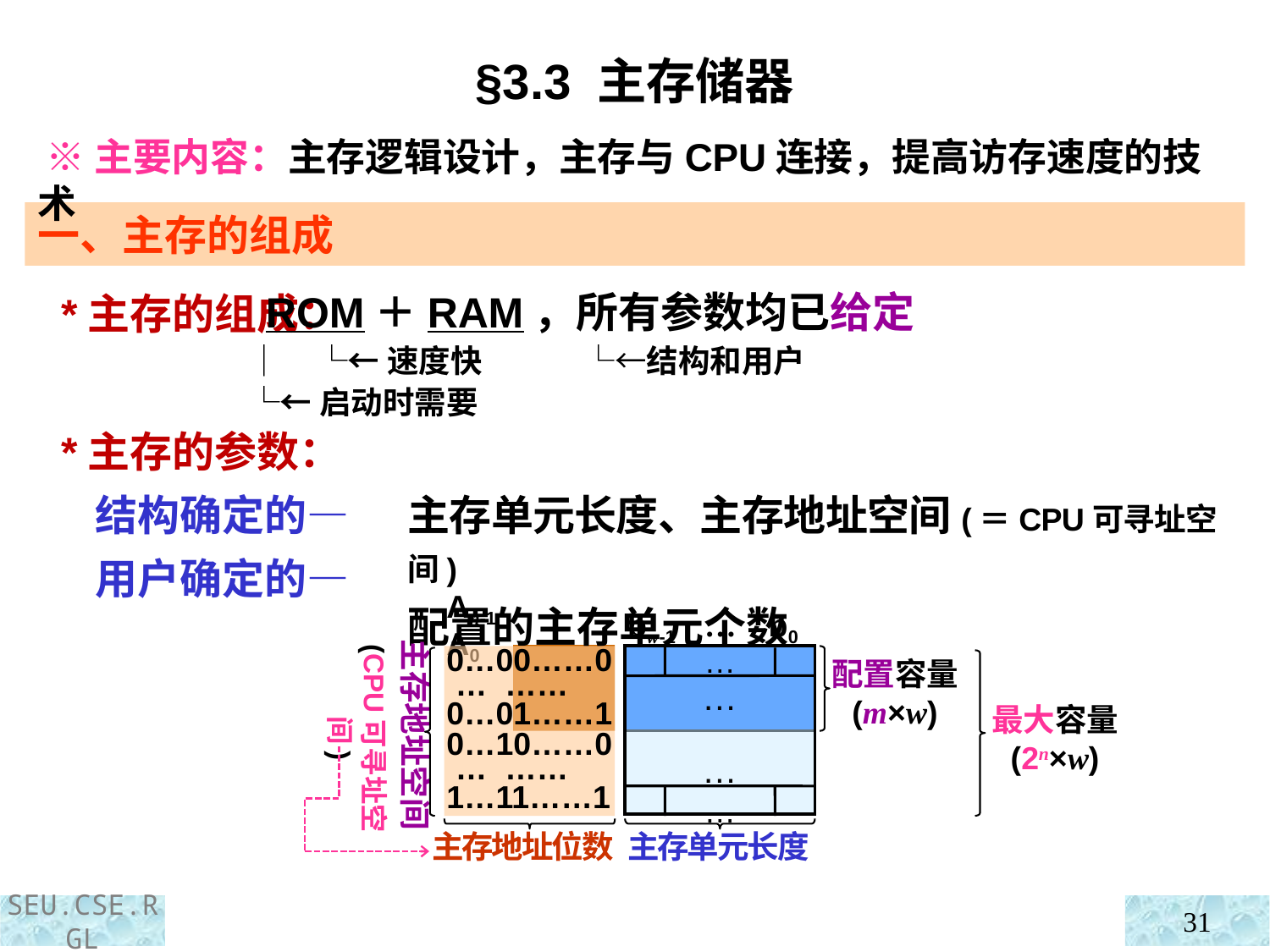

§3.3 主存储器
 ※主要内容：主存逻辑设计，主存与CPU连接，提高访存速度的技术
一、主存的组成
          ROM＋RAM，所有参数均已给定
              │     └←速度快              └←结构和用户
              └←启动时需要
  *主存的组成：

  *主存的参数：
     结构确定的—
     用户确定的—
主存单元长度、主存地址空间(＝CPU可寻址空间)
配置的主存单元个数
An-1           A0
bw-1    …    b0
主存地址空间
(CPU可寻址空间)
…
…

…
…
0…00……0
 …  ……
0…01……1 0…10……0
 …  ……
1…11……1

最大容量
(2n×w)

主存地址位数
主存单元长度

配置容量
(m×w)
31